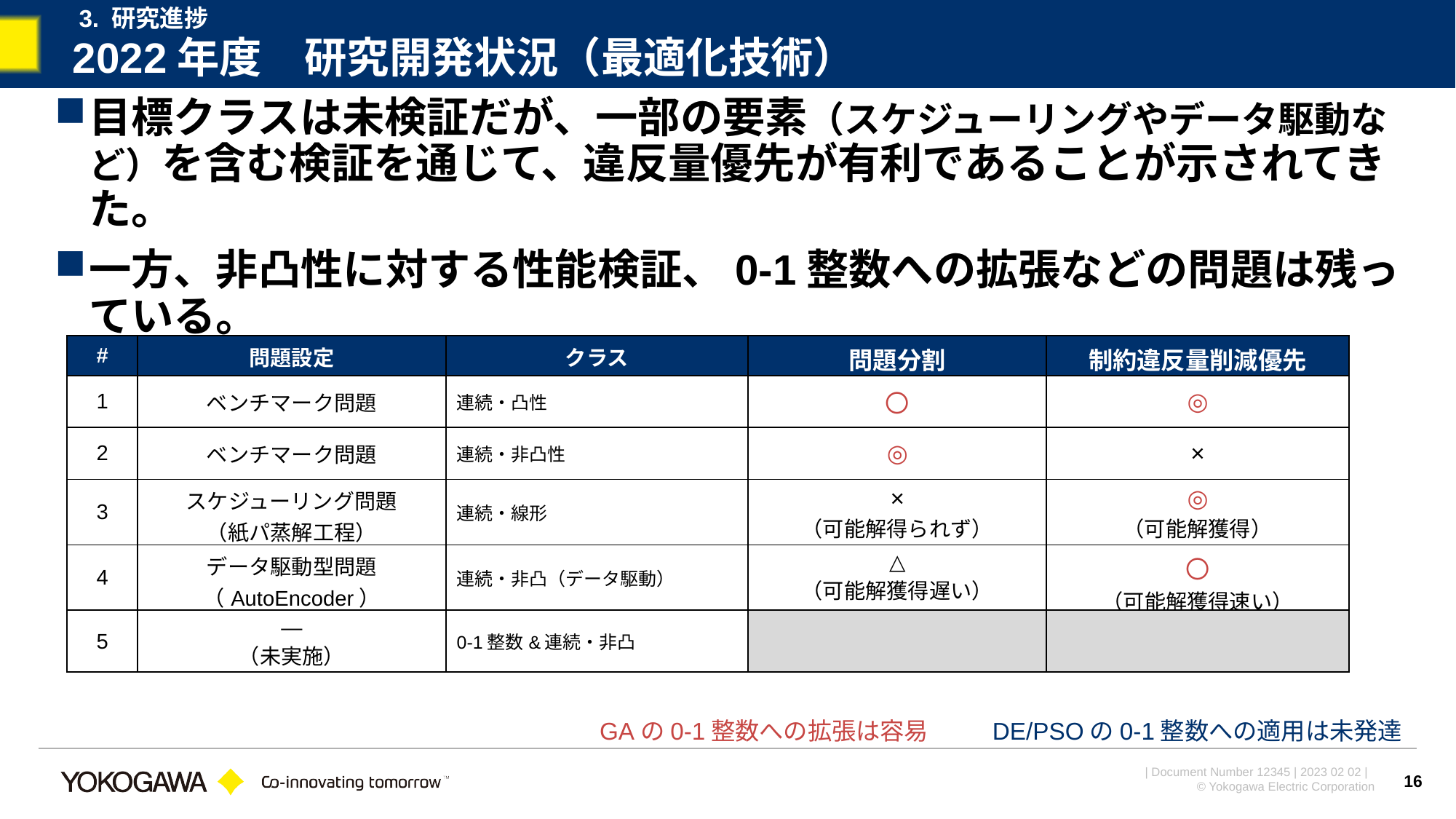

3. 研究進捗
# 2022年度　研究開発状況（最適化技術）
目標クラスは未検証だが、一部の要素（スケジューリングやデータ駆動など）を含む検証を通じて、違反量優先が有利であることが示されてきた。
一方、非凸性に対する性能検証、0-1整数への拡張などの問題は残っている。
| # | 問題設定 | クラス | 問題分割 | 制約違反量削減優先 |
| --- | --- | --- | --- | --- |
| 1 | ベンチマーク問題 | 連続・凸性 | 〇 | ◎ |
| 2 | ベンチマーク問題 | 連続・非凸性 | ◎ | × |
| 3 | スケジューリング問題 （紙パ蒸解工程） | 連続・線形 | × （可能解得られず） | ◎ （可能解獲得） |
| 4 | データ駆動型問題 （AutoEncoder） | 連続・非凸（データ駆動） | △ （可能解獲得遅い） | 〇 （可能解獲得速い） |
| 5 | ― （未実施） | 0-1整数&連続・非凸 |  |  |
GAの0-1整数への拡張は容易
DE/PSOの0-1整数への適用は未発達
16